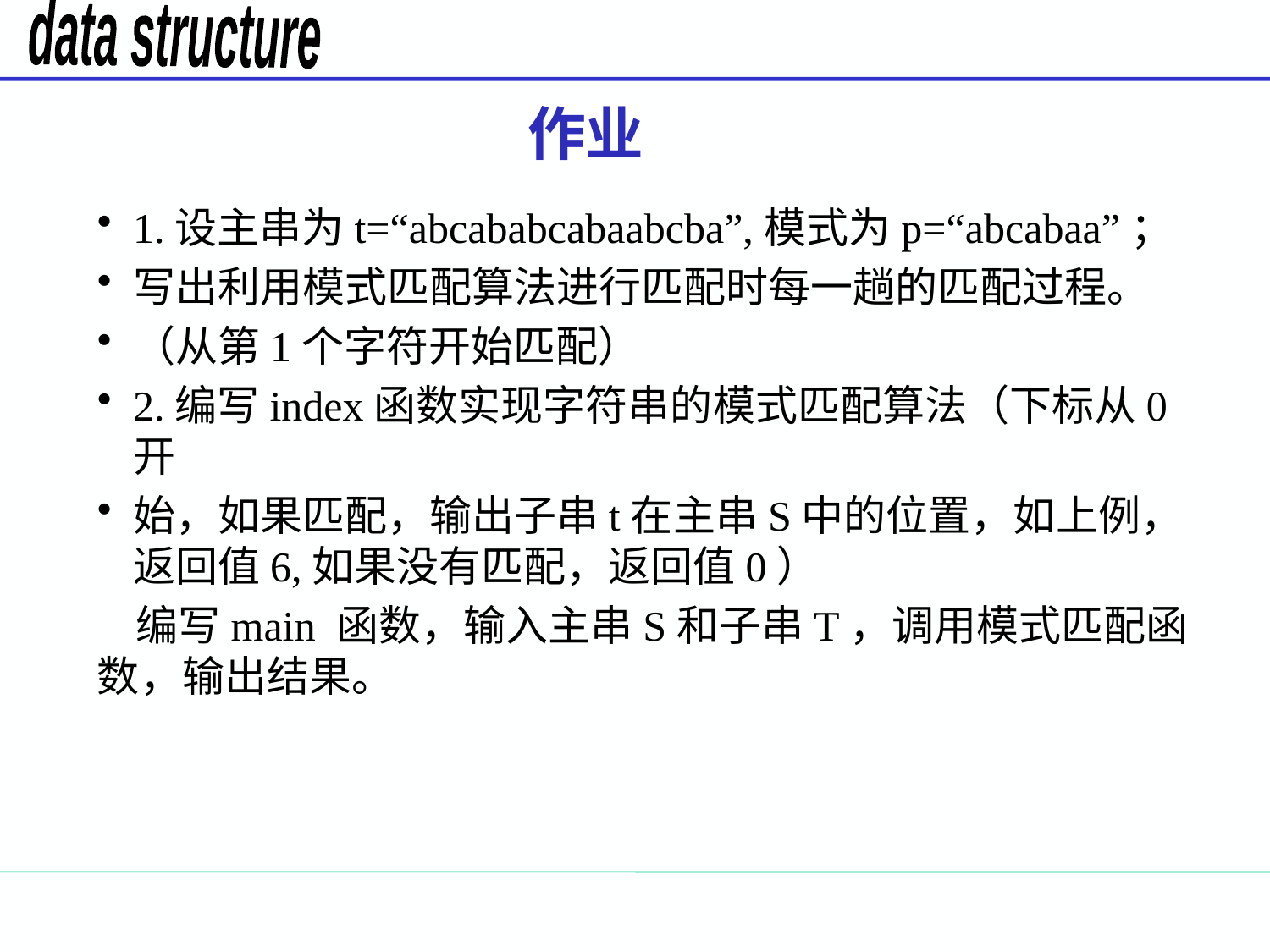

# 作业
1.设主串为t=“abcababcabaabcba”,模式为p=“abcabaa”；
写出利用模式匹配算法进行匹配时每一趟的匹配过程。
（从第1个字符开始匹配）
2.编写index函数实现字符串的模式匹配算法（下标从0开
始，如果匹配，输出子串t在主串S中的位置，如上例，返回值6,如果没有匹配，返回值0）
   编写main 函数，输入主串S和子串T，调用模式匹配函数，输出结果。